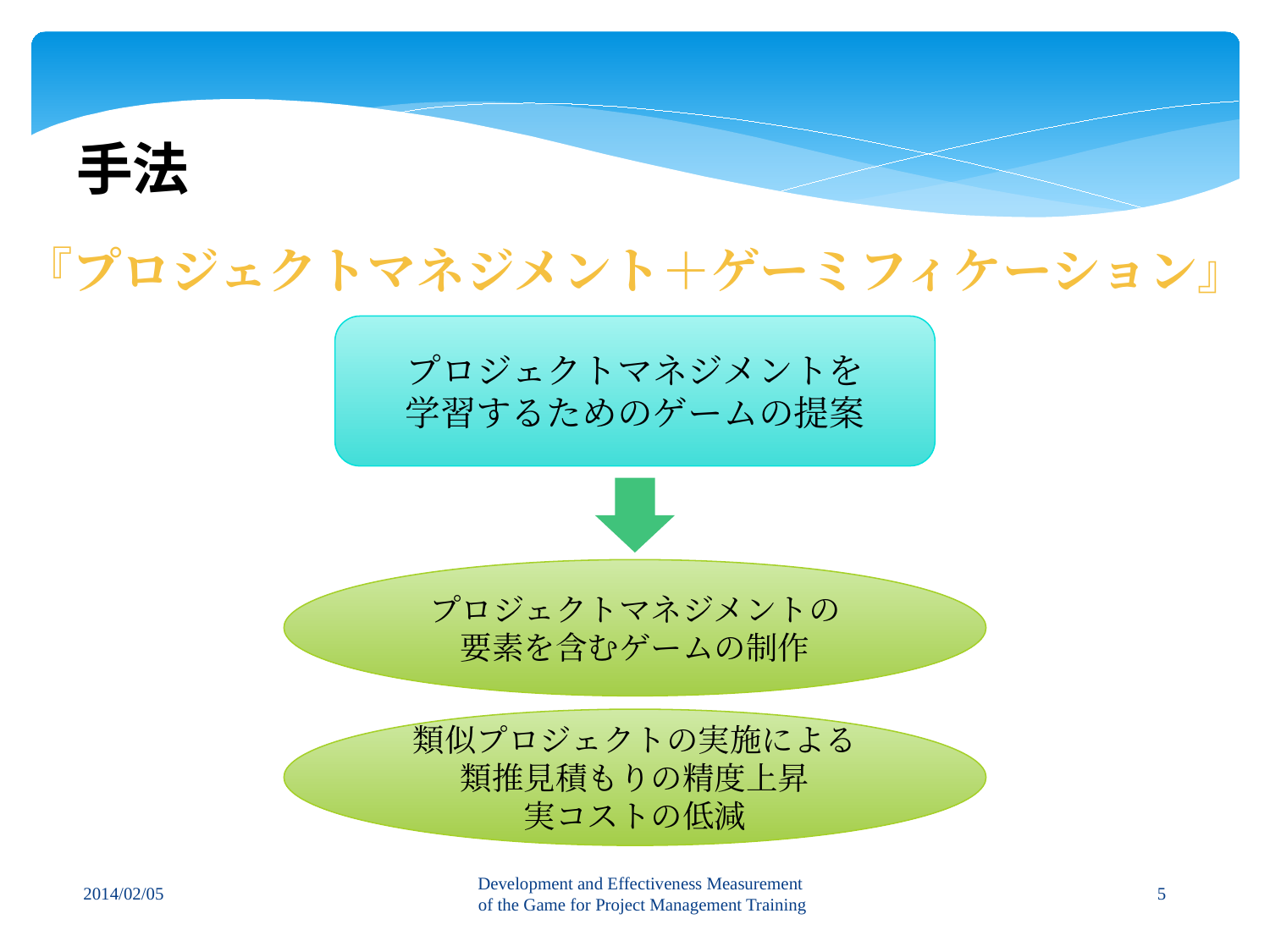

手法
『プロジェクトマネジメント＋ゲーミフィケーション』
プロジェクトマネジメントを
学習するためのゲームの提案

プロジェクトマネジメントの
要素を含むゲームの制作
類似プロジェクトの実施による
類推見積もりの精度上昇
実コストの低減
5
2014/02/05
Development and Effectiveness Measurement
of the Game for Project Management Training